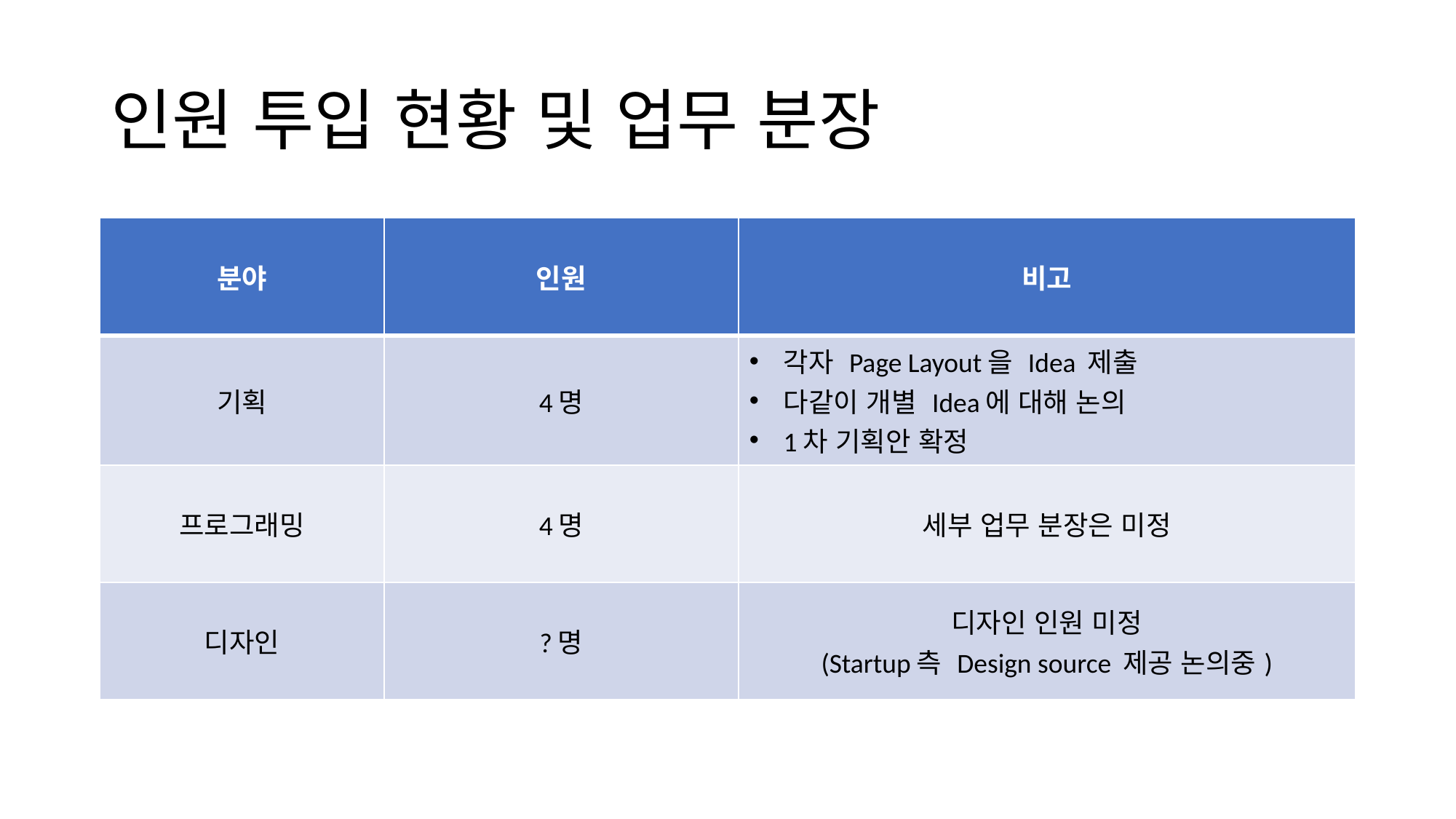

# 인원 투입 현황 및 업무 분장
| 분야 | 인원 | 비고 |
| --- | --- | --- |
| 기획 | 4명 | 각자 Page Layout을 Idea 제출 다같이 개별 Idea에 대해 논의 1차 기획안 확정 |
| 프로그래밍 | 4명 | 세부 업무 분장은 미정 |
| 디자인 | ?명 | 디자인 인원 미정 (Startup측 Design source 제공 논의중) |